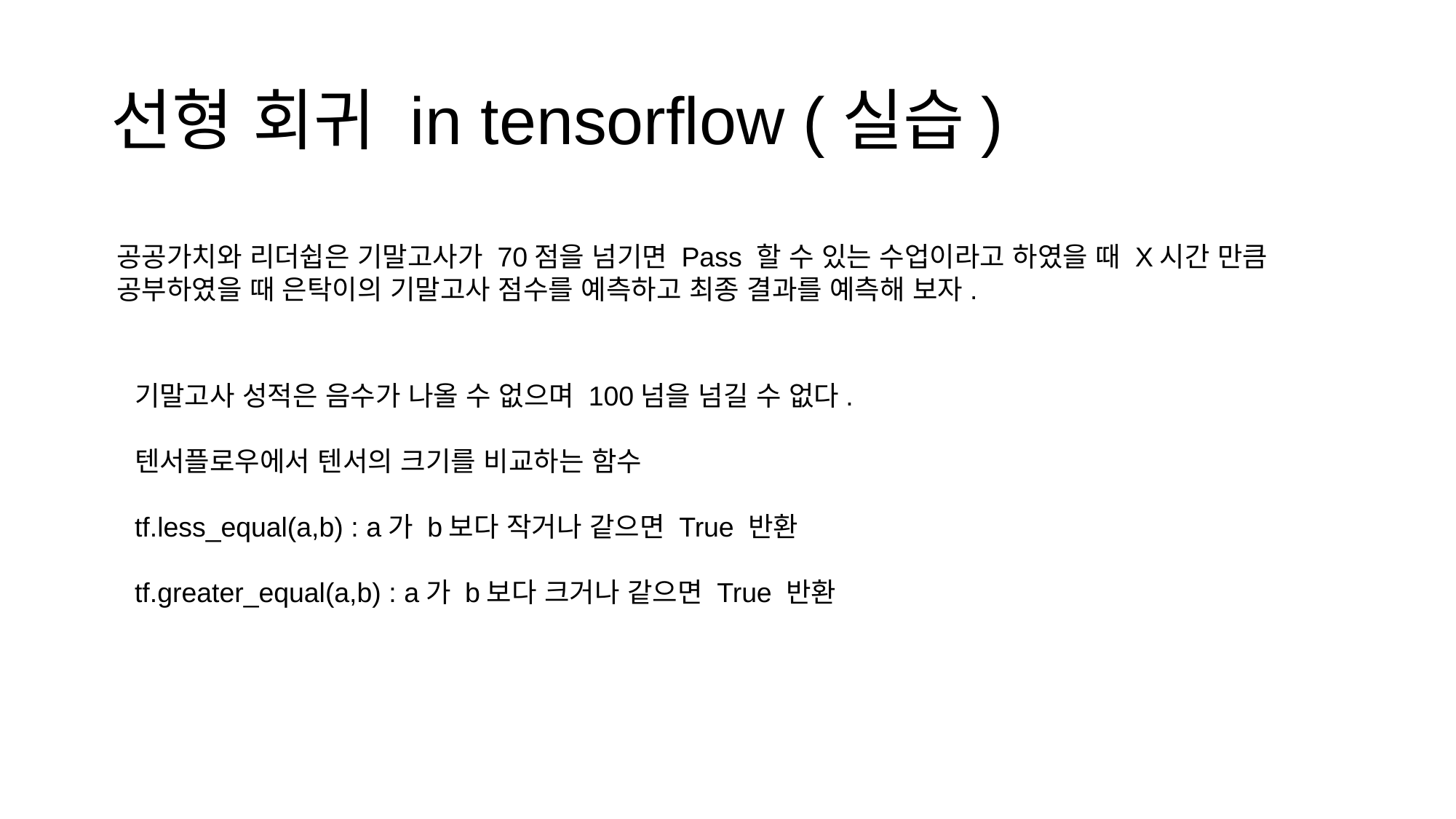

# 선형 회귀 in tensorflow (실습)

공공가치와 리더쉽은 기말고사가 70점을 넘기면 Pass 할 수 있는 수업이라고 하였을 때 X시간 만큼 공부하였을 때 은탁이의 기말고사 점수를 예측하고 최종 결과를 예측해 보자.
기말고사 성적은 음수가 나올 수 없으며 100넘을 넘길 수 없다.

텐서플로우에서 텐서의 크기를 비교하는 함수

tf.less_equal(a,b) : a가 b보다 작거나 같으면 True 반환

tf.greater_equal(a,b) : a가 b보다 크거나 같으면 True 반환